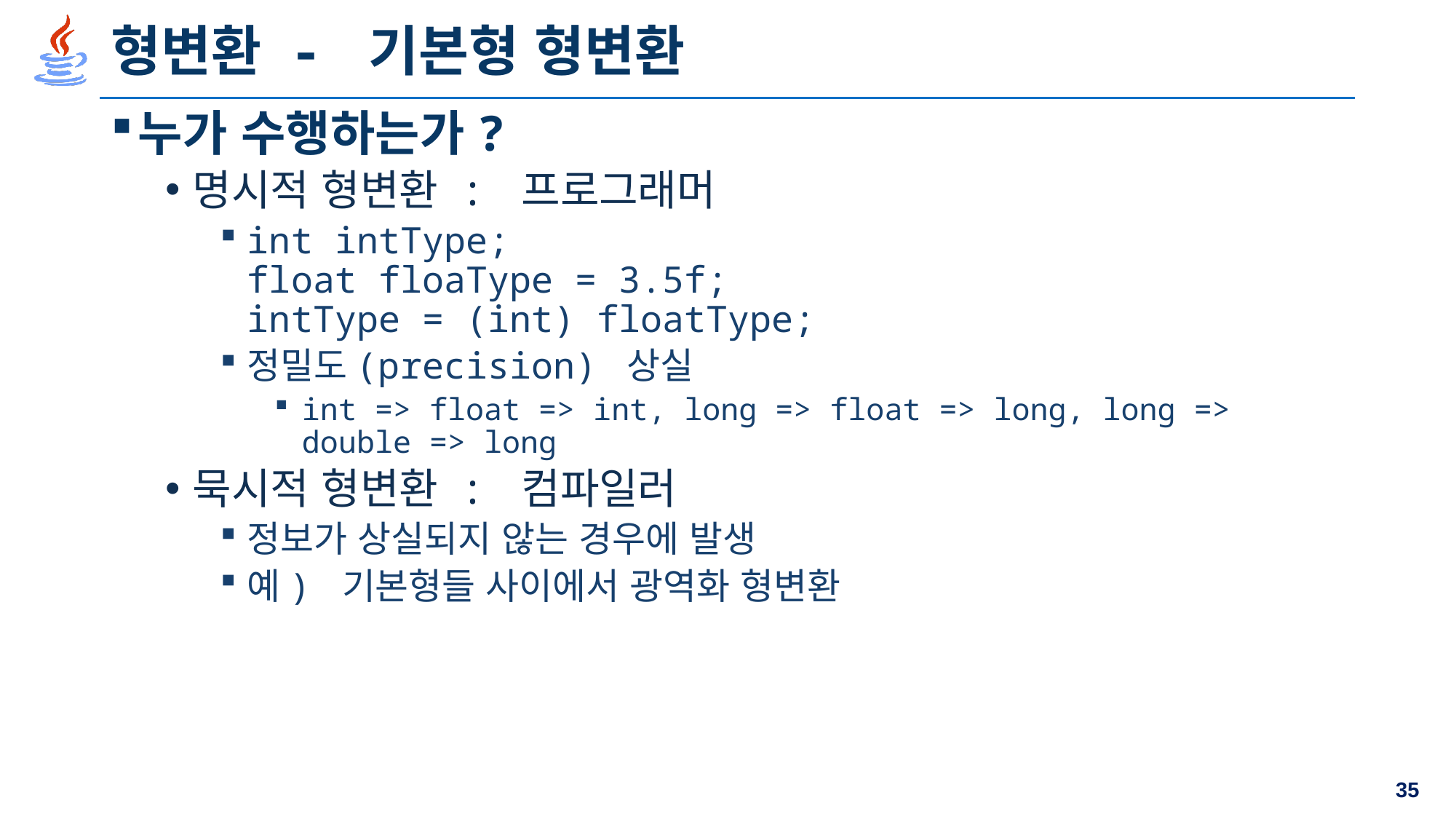

# 형변환 - 기본형 형변환
누가 수행하는가?
명시적 형변환 : 프로그래머
int intType;
float floaType = 3.5f;
intType = (int) floatType;
정밀도(precision) 상실
int => float => int, long => float => long, long => double => long
묵시적 형변환 : 컴파일러
정보가 상실되지 않는 경우에 발생
예) 기본형들 사이에서 광역화 형변환
35